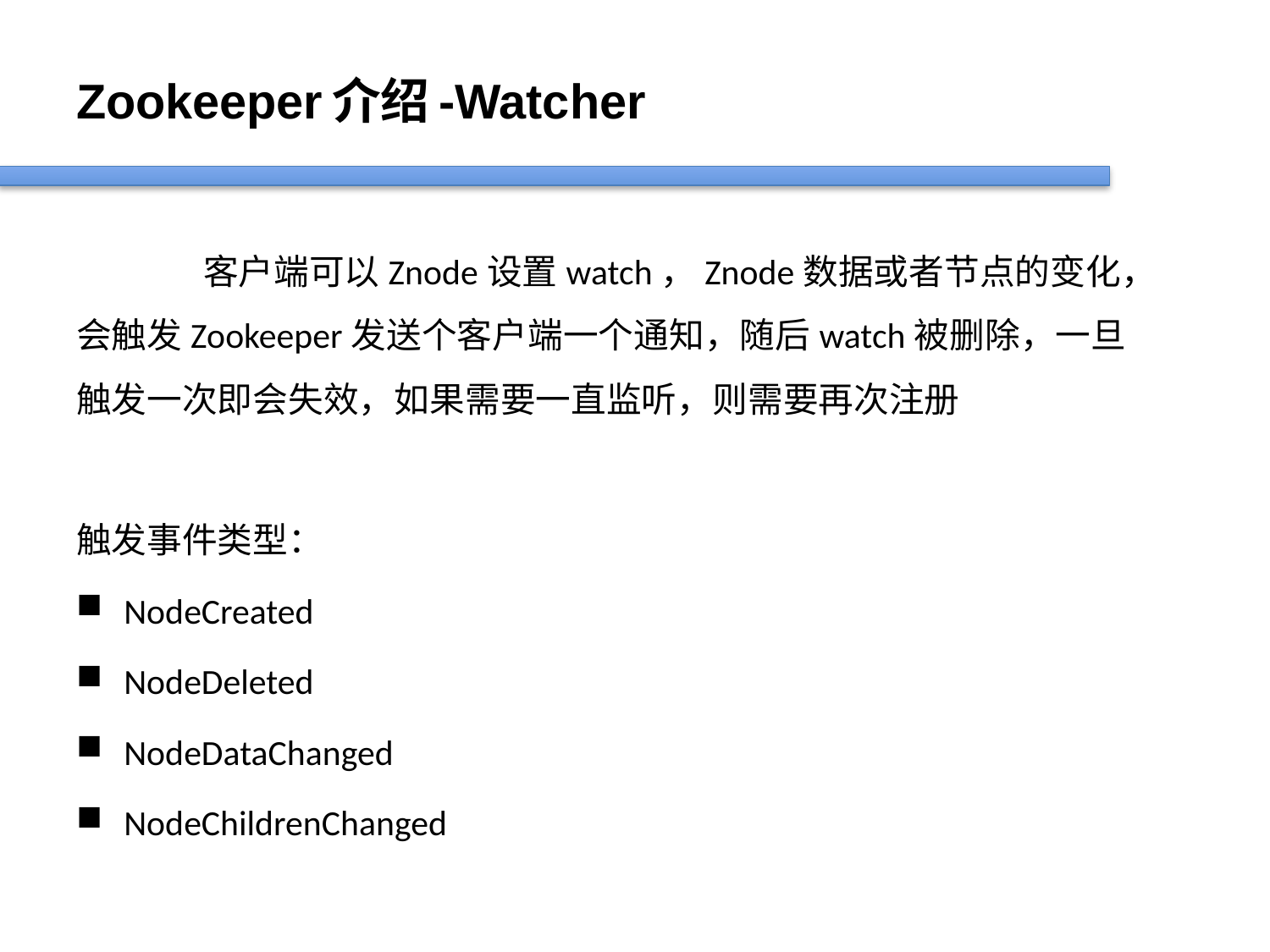

# Zookeeper介绍-Watcher
	客户端可以Znode设置watch，Znode数据或者节点的变化，会触发Zookeeper发送个客户端一个通知，随后watch被删除，一旦触发一次即会失效，如果需要一直监听，则需要再次注册

触发事件类型：
NodeCreated
NodeDeleted
NodeDataChanged
NodeChildrenChanged